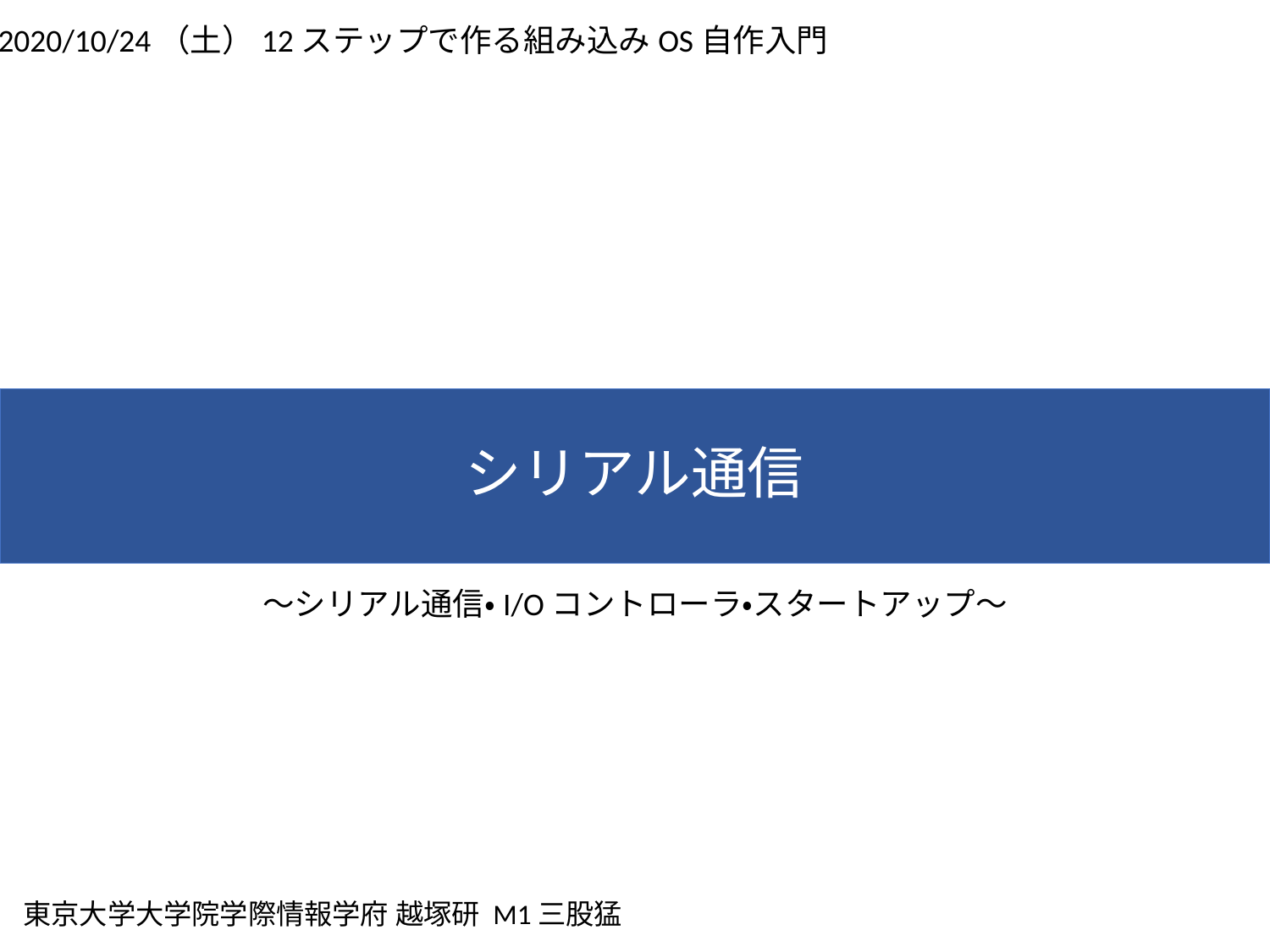

2020/10/24（土）12ステップで作る組み込みOS自作入門
# シリアル通信
〜シリアル通信・I/Oコントローラ・スタートアップ〜
東京大学大学院学際情報学府 越塚研 M1三股猛